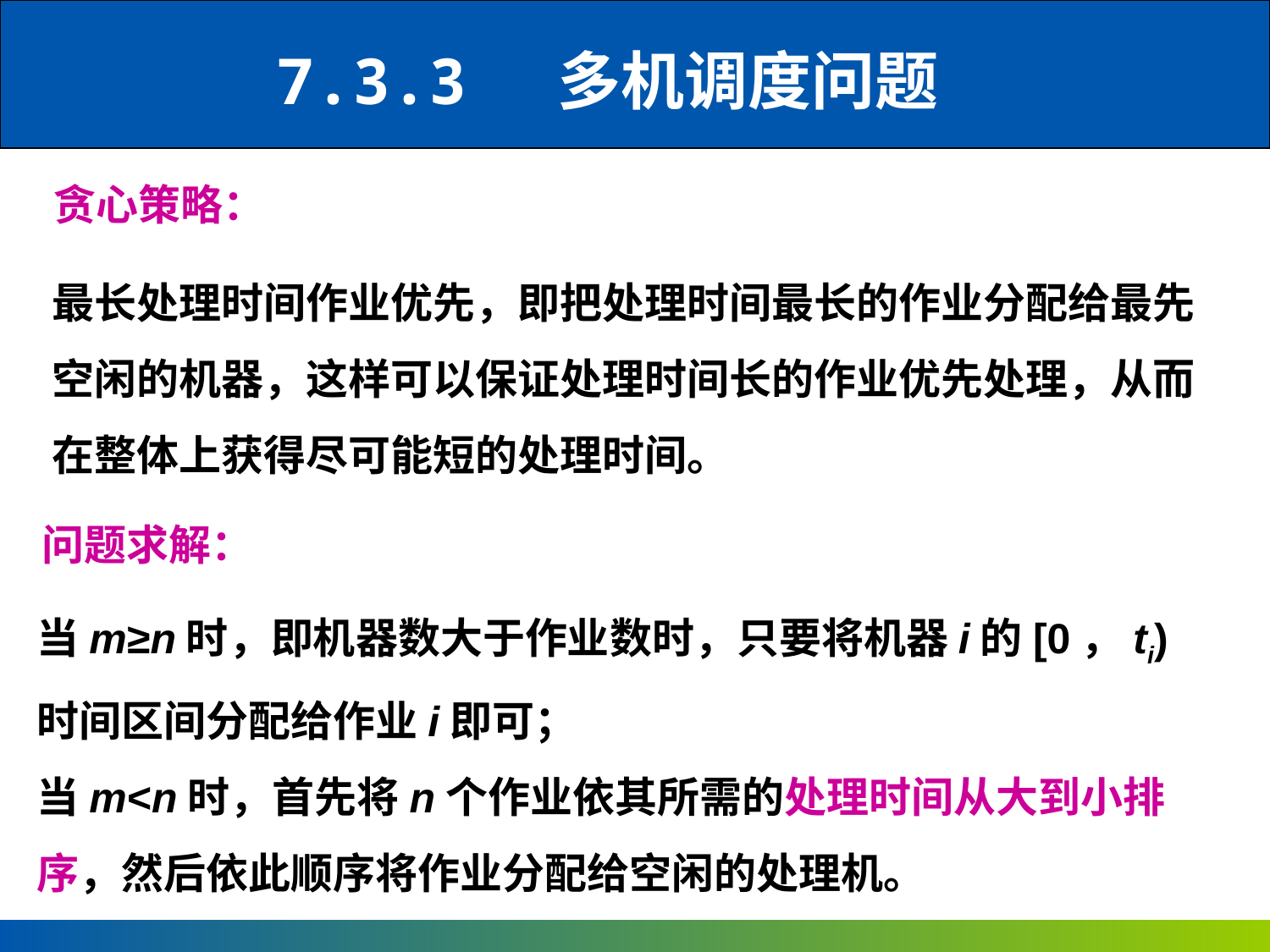

7.3.3  多机调度问题
贪心策略：
最长处理时间作业优先，即把处理时间最长的作业分配给最先空闲的机器，这样可以保证处理时间长的作业优先处理，从而在整体上获得尽可能短的处理时间。
问题求解：
当m≥n时，即机器数大于作业数时，只要将机器i的[0，ti)时间区间分配给作业i即可；
当m<n时，首先将n个作业依其所需的处理时间从大到小排序，然后依此顺序将作业分配给空闲的处理机。